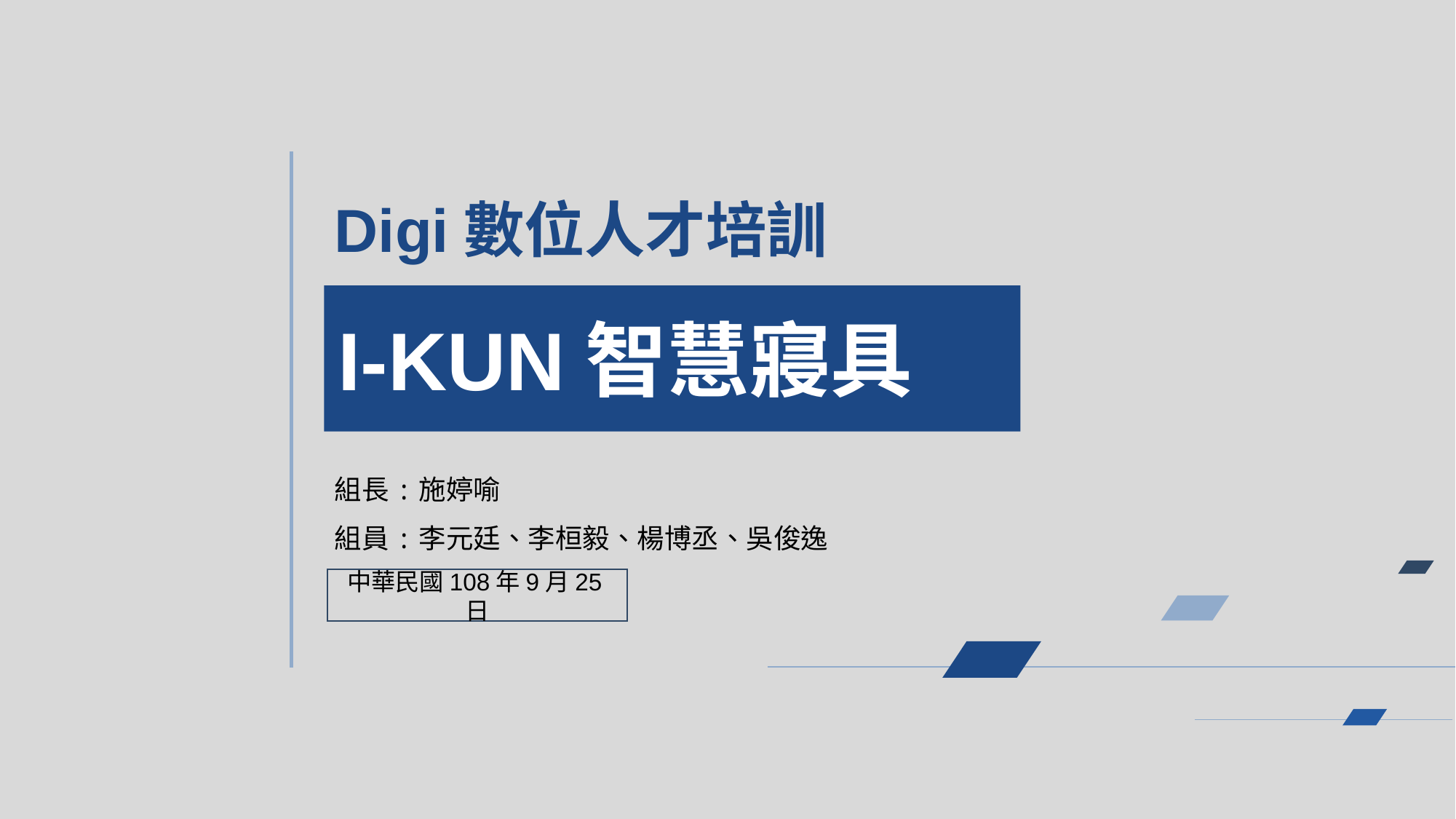

Digi數位人才培訓

I-KUN智慧寢具
組長:施婷喻
組員:李元廷、李桓毅、楊博丞、吳俊逸

中華民國108年9月25日